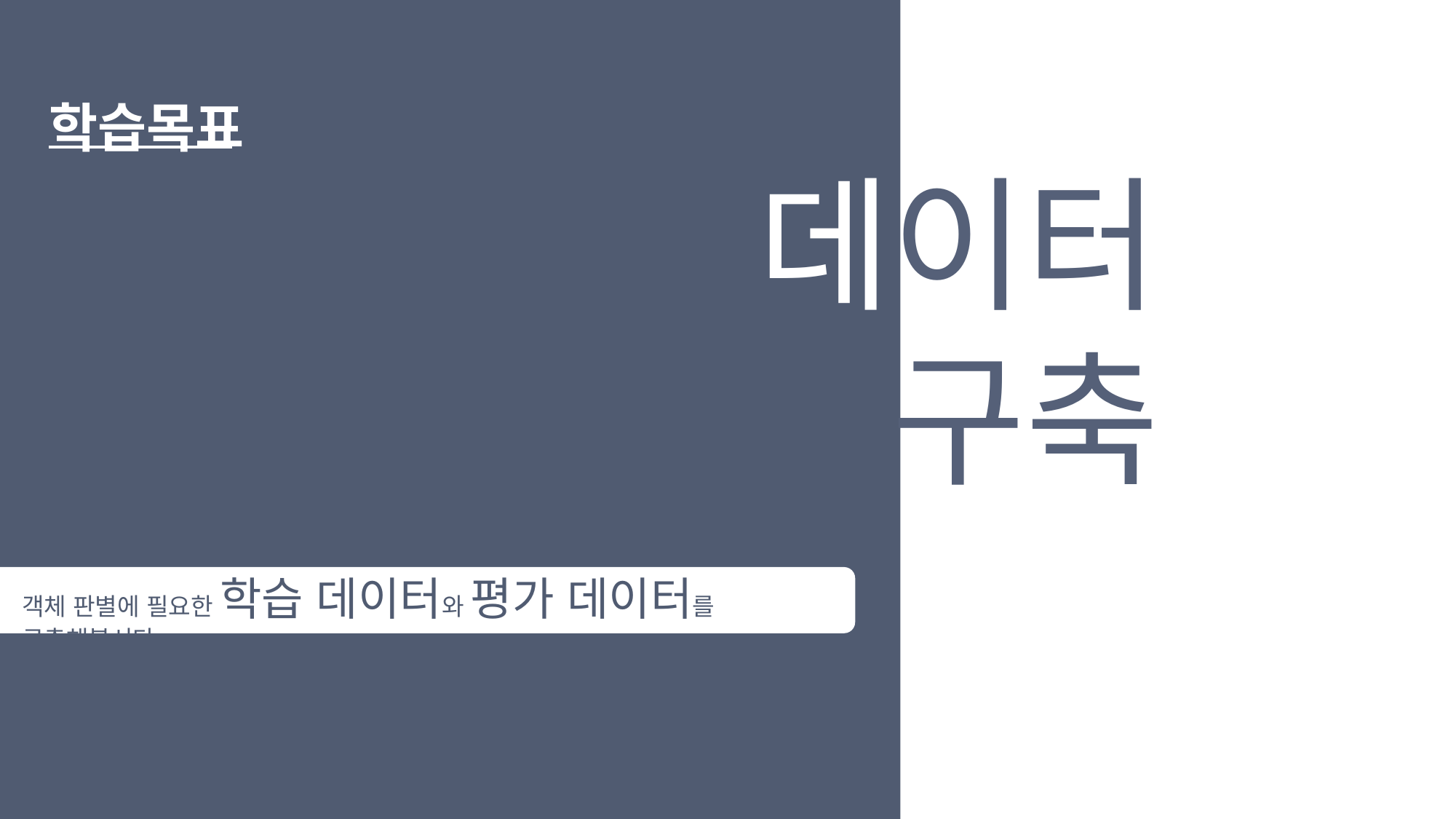

학습목표
데이터
 구축
데이터 구축에 필요한 패키지를 호출해 봅시다.
객체 판별에 필요한 학습 데이터와 평가 데이터를 구축해봅시다.